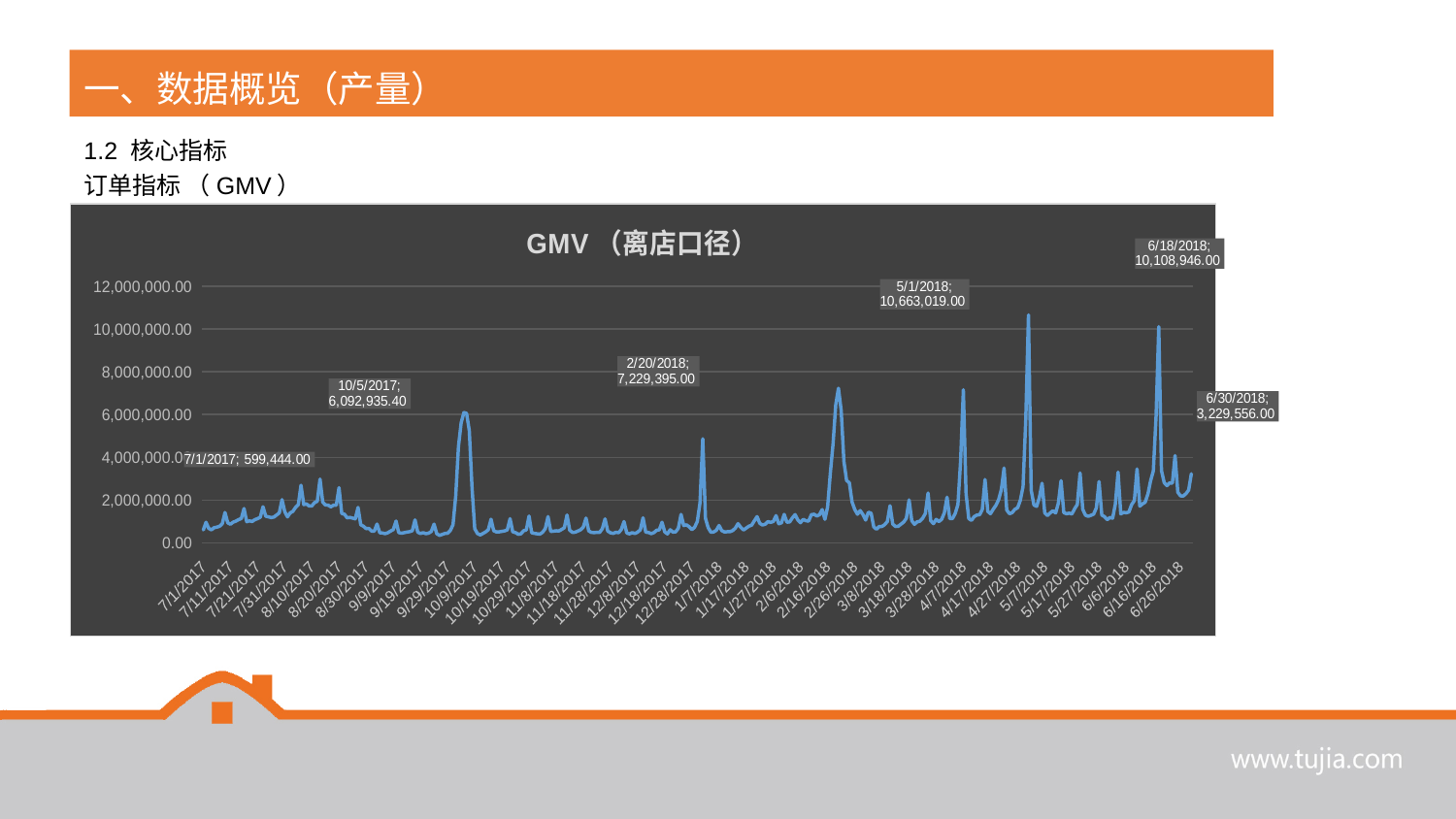

一、数据概览（产量）
1.2 核心指标
订单指标 （GMV）

### Chart:

| Category | GMV（离店口径） |
|---|---|
| 42917 | 599444.0 |
| 42918 | 959010.0 |
| 42919 | 674935.0 |
| 42920 | 604955.0 |
| 42921 | 706711.0 |
| 42922 | 731861.0 |
| 42923 | 773678.0 |
| 42924 | 892400.0 |
| 42925 | 1418110.0 |
| 42926 | 932920.0 |
| 42927 | 867008.0 |
| 42928 | 962752.0 |
| 42929 | 1011897.0 |
| 42930 | 1083486.0 |
| 42931 | 1131393.0 |
| 42932 | 1603196.0 |
| 42933 | 984942.0 |
| 42934 | 1023472.0 |
| 42935 | 995522.0 |
| 42936 | 1081754.0 |
| 42937 | 1128332.0 |
| 42938 | 1195123.0 |
| 42939 | 1684358.0 |
| 42940 | 1243055.0 |
| 42941 | 1211066.0 |
| 42942 | 1176325.0 |
| 42943 | 1201313.0 |
| 42944 | 1299716.0 |
| 42945 | 1396936.0 |
| 42946 | 2020008.0 |
| 42947 | 1463162.0 |
| 42948 | 1208912.0 |
| 42949 | 1398767.0 |
| 42950 | 1469028.0 |
| 42951 | 1658884.0 |
| 42952 | 1781167.0 |
| 42953 | 2692929.0 |
| 42954 | 1784091.0 |
| 42955 | 1816756.0 |
| 42956 | 1720123.0 |
| 42957 | 1725320.0 |
| 42958 | 1878783.0 |
| 42959 | 1938250.0 |
| 42960 | 2979945.0 |
| 42961 | 1900305.0 |
| 42962 | 1767970.0 |
| 42963 | 1760199.0 |
| 42964 | 1681882.0 |
| 42965 | 1758696.0 |
| 42966 | 1755801.0 |
| 42967 | 2576514.0 |
| 42968 | 1365452.0 |
| 42969 | 1336486.0 |
| 42970 | 1165715.0 |
| 42971 | 1183895.0 |
| 42972 | 1152759.0 |
| 42973 | 1118022.0 |
| 42974 | 1653821.0 |
| 42975 | 842666.0 |
| 42976 | 773569.0 |
| 42977 | 661433.0 |
| 42978 | 672599.0 |
| 42979 | 546949.0 |
| 42980 | 545107.0 |
| 42981 | 874727.0 |
| 42982 | 467088.0 |
| 42983 | 454782.0 |
| 42984 | 423926.0 |
| 42985 | 468115.0 |
| 42986 | 548477.0 |
| 42987 | 615273.0 |
| 42988 | 1016166.0 |
| 42989 | 475123.0 |
| 42990 | 444889.0 |
| 42991 | 470928.0 |
| 42992 | 500044.0 |
| 42993 | 519673.0 |
| 42994 | 563203.0 |
| 42995 | 1070651.0 |
| 42996 | 499029.0 |
| 42997 | 430641.0 |
| 42998 | 470601.0 |
| 42999 | 423943.0 |
| 43000 | 446757.0 |
| 43001 | 530346.0 |
| 43002 | 873291.0 |
| 43003 | 423623.0 |
| 43004 | 343645.0 |
| 43005 | 389228.0 |
| 43006 | 432973.0 |
| 43007 | 443979.0 |
| 43008 | 572406.0 |
| 43009 | 844724.0 |
| 43010 | 2182655.0 |
| 43011 | 4505599.0 |
| 43012 | 5612967.0 |
| 43013 | 6092935.4 |
| 43014 | 6052823.0 |
| 43015 | 5248846.6 |
| 43016 | 2557009.0 |
| 43017 | 652413.6 |
| 43018 | 431355.0 |
| 43019 | 363882.0 |
| 43020 | 430714.0 |
| 43021 | 506962.0 |
| 43022 | 613291.0 |
| 43023 | 1101083.3 |
| 43024 | 561790.88 |
| 43025 | 507311.0 |
| 43026 | 511046.2 |
| 43027 | 534233.8 |
| 43028 | 556418.8 |
| 43029 | 603437.0 |
| 43030 | 1127182.0 |
| 43031 | 509813.82 |
| 43032 | 479993.8 |
| 43033 | 396739.0 |
| 43034 | 415078.45 |
| 43035 | 561695.8 |
| 43036 | 605711.0 |
| 43037 | 1252391.0 |
| 43038 | 466150.9 |
| 43039 | 437646.0 |
| 43040 | 418223.4 |
| 43041 | 402332.0 |
| 43042 | 492301.0 |
| 43043 | 662701.5 |
| 43044 | 1223580.0 |
| 43045 | 529065.9 |
| 43046 | 544943.0 |
| 43047 | 561283.0 |
| 43048 | 551593.5 |
| 43049 | 622862.75 |
| 43050 | 703730.6 |
| 43051 | 1300622.2 |
| 43052 | 586303.8 |
| 43053 | 485202.0 |
| 43054 | 494891.0 |
| 43055 | 548321.0 |
| 43056 | 610415.0 |
| 43057 | 734886.5 |
| 43058 | 1153364.8 |
| 43059 | 553613.2 |
| 43060 | 483770.0 |
| 43061 | 473653.2 |
| 43062 | 487210.0 |
| 43063 | 484142.1 |
| 43064 | 657792.0 |
| 43065 | 1114421.0 |
| 43066 | 548814.6 |
| 43067 | 462311.0 |
| 43068 | 438681.9 |
| 43069 | 490656.9 |
| 43070 | 467743.9 |
| 43071 | 623518.0 |
| 43072 | 993784.0 |
| 43073 | 454358.0 |
| 43074 | 416448.8 |
| 43075 | 472317.0 |
| 43076 | 432221.0 |
| 43077 | 499395.0 |
| 43078 | 606603.0 |
| 43079 | 1167628.0 |
| 43080 | 499211.0 |
| 43081 | 482987.4 |
| 43082 | 426509.0 |
| 43083 | 471037.0 |
| 43084 | 585918.0 |
| 43085 | 607829.0 |
| 43086 | 959570.6 |
| 43087 | 506618.2 |
| 43088 | 413040.0 |
| 43089 | 611646.2 |
| 43090 | 501644.0 |
| 43091 | 511502.0 |
| 43092 | 673520.0 |
| 43093 | 1326310.0 |
| 43094 | 806546.0 |
| 43095 | 836407.0 |
| 43096 | 748398.0 |
| 43097 | 613161.0 |
| 43098 | 727732.0 |
| 43099 | 1000727.0 |
| 43100 | 1871523.75 |
| 43101 | 4867289.0 |
| 43102 | 1139849.58 |
| 43103 | 706840.0 |
| 43104 | 494167.0 |
| 43105 | 507542.75 |
| 43106 | 584693.0 |
| 43107 | 809148.0 |
| 43108 | 574441.0 |
| 43109 | 506766.7 |
| 43110 | 516728.0 |
| 43111 | 518817.0 |
| 43112 | 569941.0 |
| 43113 | 685428.0 |
| 43114 | 893079.0 |
| 43115 | 721548.0 |
| 43116 | 597407.0 |
| 43117 | 686610.0 |
| 43118 | 775749.0 |
| 43119 | 824423.0 |
| 43120 | 1020815.0 |
| 43121 | 1222266.0 |
| 43122 | 908469.0 |
| 43123 | 832247.0 |
| 43124 | 867880.0 |
| 43125 | 991276.0 |
| 43126 | 952615.0 |
| 43127 | 997975.4 |
| 43128 | 1271668.0 |
| 43129 | 888369.0 |
| 43130 | 934971.0 |
| 43131 | 1330559.0 |
| 43132 | 962539.0 |
| 43133 | 972478.0 |
| 43134 | 1158276.0 |
| 43135 | 1317465.0 |
| 43136 | 1072305.8 |
| 43137 | 935850.6 |
| 43138 | 1093902.0 |
| 43139 | 1032082.0 |
| 43140 | 1011713.0 |
| 43141 | 1315614.0 |
| 43142 | 1336784.0 |
| 43143 | 1255641.8 |
| 43144 | 1310759.0 |
| 43145 | 1553915.0 |
| 43146 | 1096678.0 |
| 43147 | 1679273.5 |
| 43148 | 3238926.2 |
| 43149 | 4634457.2 |
| 43150 | 6462215.0 |
| 43151 | 7229395.0 |
| 43152 | 6181044.0 |
| 43153 | 3808710.4 |
| 43154 | 2915820.0 |
| 43155 | 2809542.0 |
| 43156 | 1910378.2 |
| 43157 | 1556699.0 |
| 43158 | 1334417.0 |
| 43159 | 1505842.0 |
| 43160 | 1327660.0 |
| 43161 | 1062644.0 |
| 43162 | 1427313.0 |
| 43163 | 1389140.0 |
| 43164 | 744777.0 |
| 43165 | 630775.0 |
| 43166 | 759959.0 |
| 43167 | 763760.0 |
| 43168 | 846750.0 |
| 43169 | 992071.0 |
| 43170 | 1733906.0 |
| 43171 | 875515.0 |
| 43172 | 762988.0 |
| 43173 | 768386.0 |
| 43174 | 866444.0 |
| 43175 | 965315.0 |
| 43176 | 1140535.0 |
| 43177 | 2004342.0 |
| 43178 | 1033131.0 |
| 43179 | 864199.0 |
| 43180 | 980483.0 |
| 43181 | 1012238.0 |
| 43182 | 1145654.0 |
| 43183 | 1368889.0 |
| 43184 | 2325581.0 |
| 43185 | 1029533.0 |
| 43186 | 895571.0 |
| 43187 | 1094828.0 |
| 43188 | 993550.0 |
| 43189 | 1094235.0 |
| 43190 | 1398217.0 |
| 43191 | 2129979.0 |
| 43192 | 1126093.0 |
| 43193 | 1134422.0 |
| 43194 | 1372422.0 |
| 43195 | 1787536.0 |
| 43196 | 3831906.0 |
| 43197 | 7157079.0 |
| 43198 | 2292651.0 |
| 43199 | 1131173.0 |
| 43200 | 1045793.0 |
| 43201 | 1224828.0 |
| 43202 | 1298445.0 |
| 43203 | 1314132.0 |
| 43204 | 1567674.0 |
| 43205 | 2958139.0 |
| 43206 | 1468070.0 |
| 43207 | 1361537.0 |
| 43208 | 1564247.0 |
| 43209 | 1751795.0 |
| 43210 | 2015570.0 |
| 43211 | 2493197.0 |
| 43212 | 3499585.0 |
| 43213 | 1531329.0 |
| 43214 | 1358172.0 |
| 43215 | 1413140.0 |
| 43216 | 1566029.0 |
| 43217 | 1637177.0 |
| 43218 | 1992997.0 |
| 43219 | 2622499.0 |
| 43220 | 5784058.0 |
| 43221 | 10663019.0 |
| 43222 | 2461885.0 |
| 43223 | 1767425.0 |
| 43224 | 1700746.0 |
| 43225 | 2110334.0 |
| 43226 | 2786054.0 |
| 43227 | 1393621.0 |
| 43228 | 1274617.0 |
| 43229 | 1398590.0 |
| 43230 | 1493992.0 |
| 43231 | 1396415.0 |
| 43232 | 1853499.0 |
| 43233 | 2905850.0 |
| 43234 | 1412855.0 |
| 43235 | 1359730.0 |
| 43236 | 1384209.0 |
| 43237 | 1347534.0 |
| 43238 | 1593404.0 |
| 43239 | 1787900.0 |
| 43240 | 3264515.0 |
| 43241 | 1558773.0 |
| 43242 | 1291872.0 |
| 43243 | 1238187.0 |
| 43244 | 1284525.0 |
| 43245 | 1339813.0 |
| 43246 | 1632377.0 |
| 43247 | 2864513.0 |
| 43248 | 1298072.0 |
| 43249 | 1219619.0 |
| 43250 | 1080176.0 |
| 43251 | 1178592.0 |
| 43252 | 1149262.0 |
| 43253 | 1798248.0 |
| 43254 | 3304080.0 |
| 43255 | 1347629.0 |
| 43256 | 1418987.0 |
| 43257 | 1407052.0 |
| 43258 | 1438082.0 |
| 43259 | 1782319.0 |
| 43260 | 1972479.0 |
| 43261 | 3452235.0 |
| 43262 | 1711289.0 |
| 43263 | 1817247.0 |
| 43264 | 1899399.0 |
| 43265 | 2286567.0 |
| 43266 | 2907907.0 |
| 43267 | 3360522.0 |
| 43268 | 5920544.0 |
| 43269 | 10108946.0 |
| 43270 | 3379546.0 |
| 43271 | 2812309.0 |
| 43272 | 2670119.0 |
| 43273 | 2800361.0 |
| 43274 | 2790749.0 |
| 43275 | 4078726.0 |
| 43276 | 2363743.0 |
| 43277 | 2194901.0 |
| 43278 | 2187260.0 |
| 43279 | 2295951.0 |
| 43280 | 2462706.0 |
| 43281 | 3229556.0 |